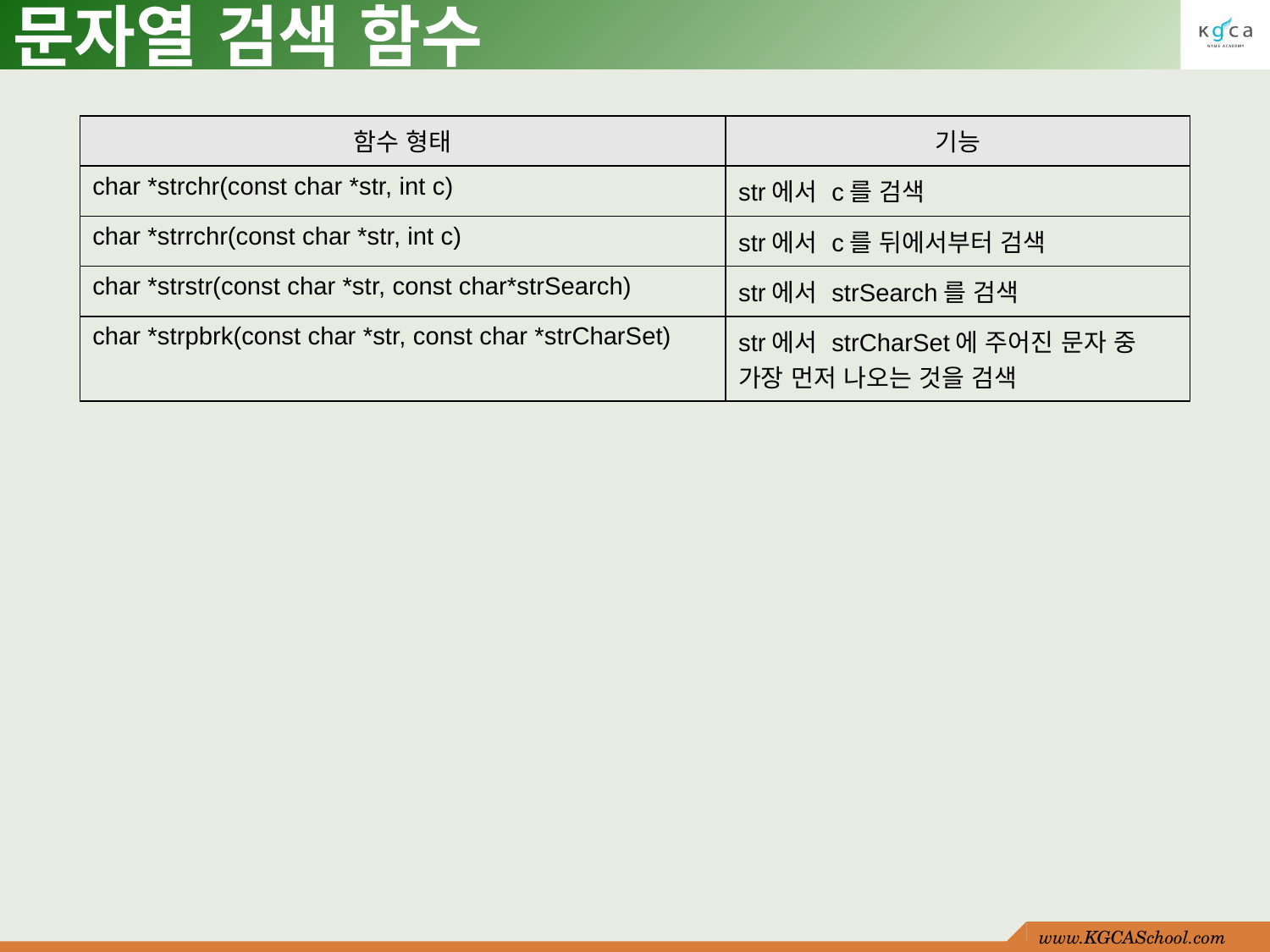

# 문자열 검색 함수
| 함수 형태 | 기능 |
| --- | --- |
| char \*strchr(const char \*str, int c) | str에서 c를 검색 |
| char \*strrchr(const char \*str, int c) | str에서 c를 뒤에서부터 검색 |
| char \*strstr(const char \*str, const char\*strSearch) | str에서 strSearch를 검색 |
| char \*strpbrk(const char \*str, const char \*strCharSet) | str에서 strCharSet에 주어진 문자 중 가장 먼저 나오는 것을 검색 |